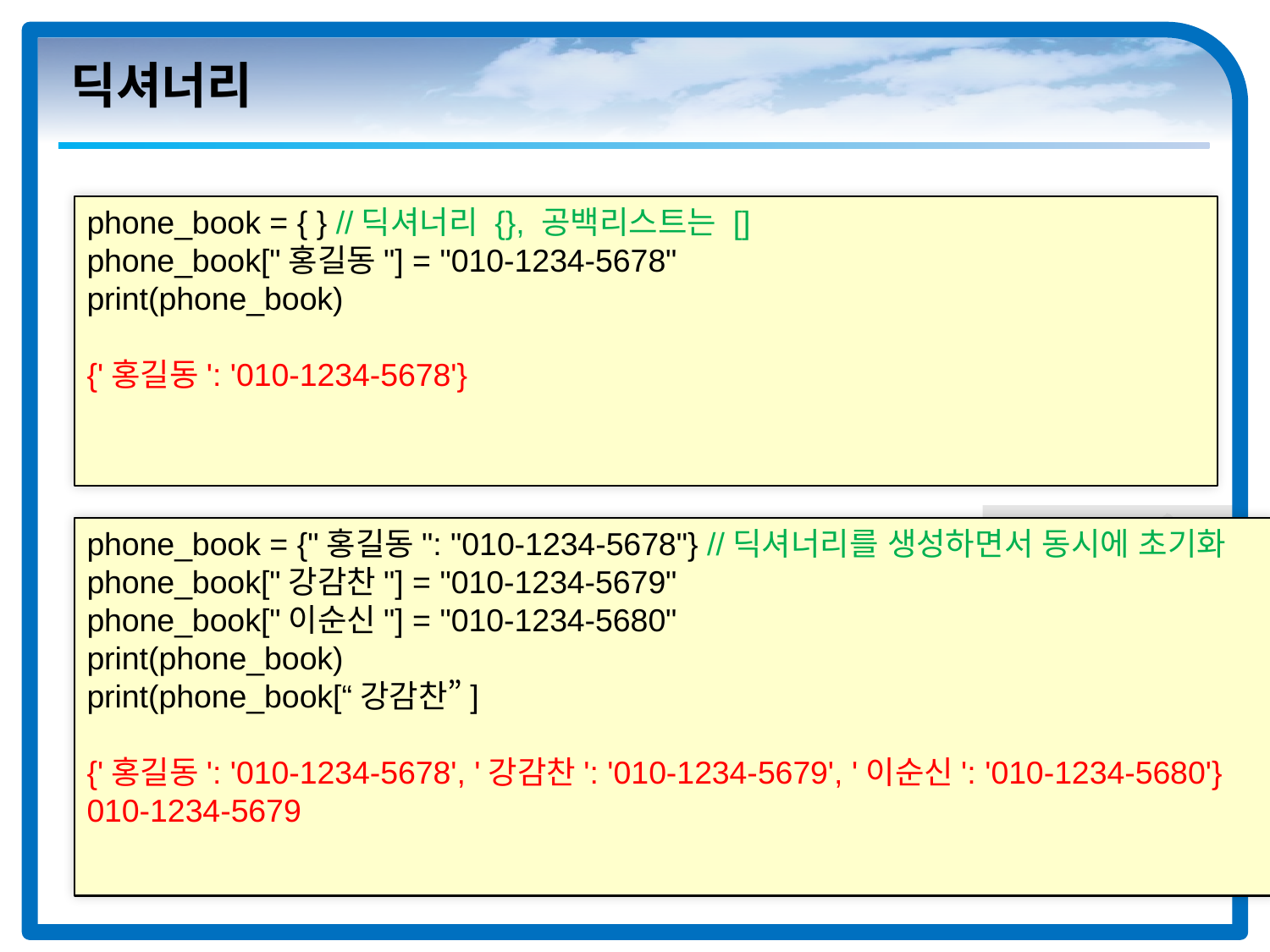

# 딕셔너리
phone_book = { } //딕셔너리 {}, 공백리스트는 []
phone_book["홍길동"] = "010-1234-5678"
print(phone_book)

{'홍길동': '010-1234-5678'}
phone_book = {"홍길동": "010-1234-5678"} //딕셔너리를 생성하면서 동시에 초기화
phone_book["강감찬"] = "010-1234-5679"
phone_book["이순신"] = "010-1234-5680"
print(phone_book)
print(phone_book[“강감찬”]

{'홍길동': '010-1234-5678', '강감찬': '010-1234-5679', '이순신': '010-1234-5680'}
010-1234-5679